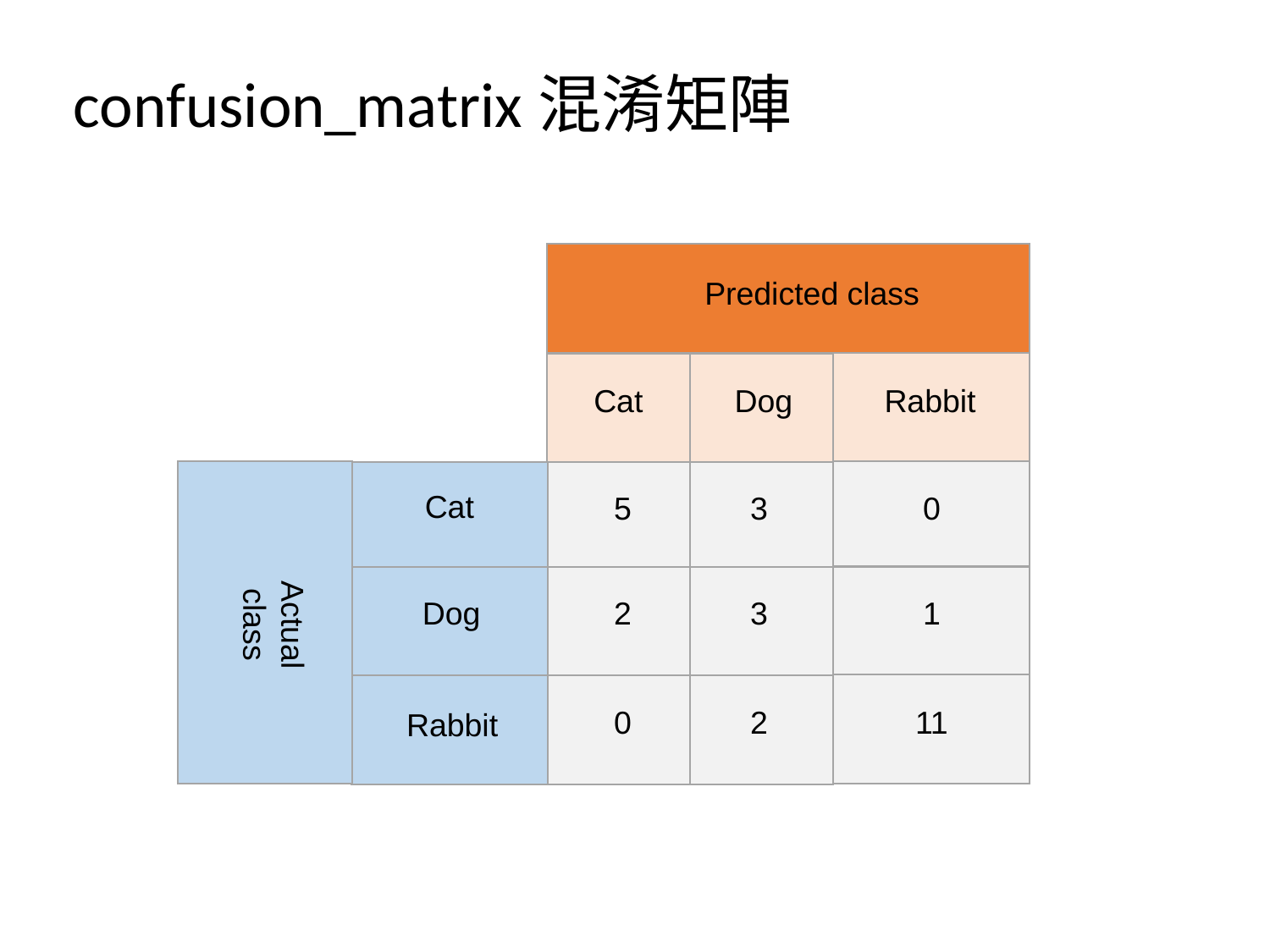

confusion_matrix混淆矩陣

Predicted class

Cat
Dog
Rabbit

Cat
5
3
0

Actual
class
Dog
2
3
1

0
2
11
Rabbit